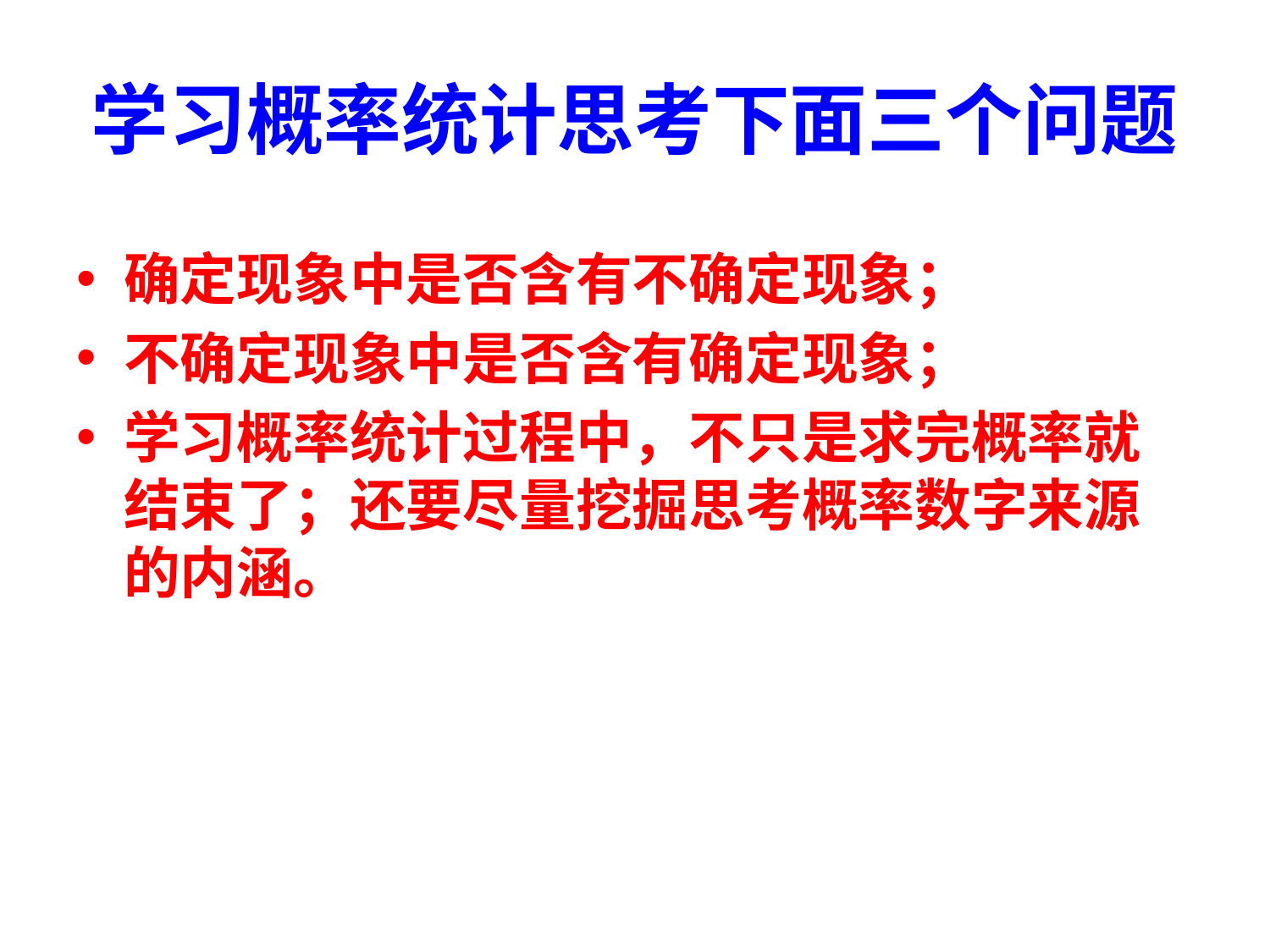

# 学习概率统计思考下面三个问题
确定现象中是否含有不确定现象；
不确定现象中是否含有确定现象；
学习概率统计过程中，不只是求完概率就结束了；还要尽量挖掘思考概率数字来源的内涵。